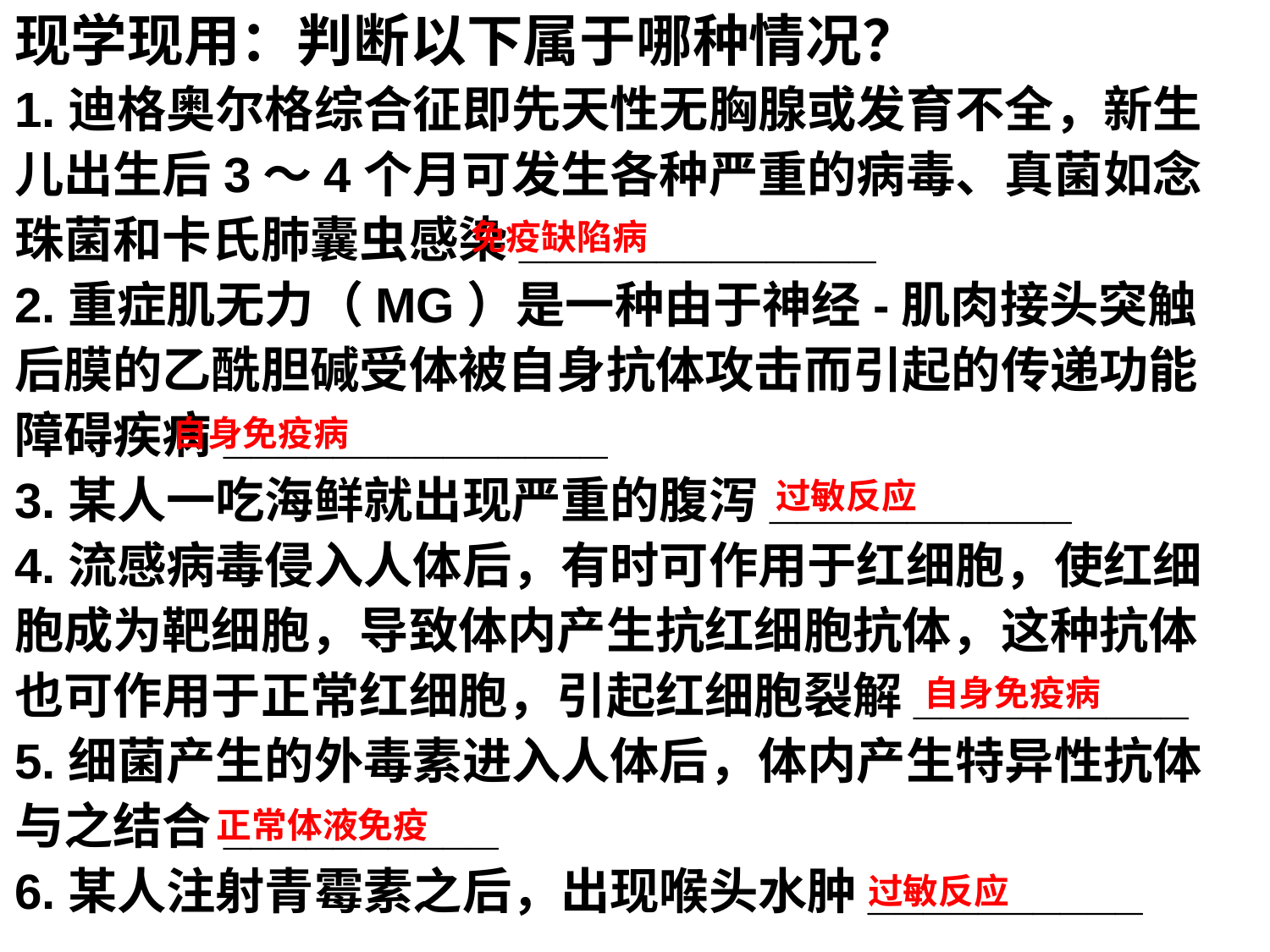

现学现用：判断以下属于哪种情况？
1.迪格奥尔格综合征即先天性无胸腺或发育不全，新生儿出生后3～4个月可发生各种严重的病毒、真菌如念珠菌和卡氏肺囊虫感染_____________
2.重症肌无力（MG）是一种由于神经-肌肉接头突触后膜的乙酰胆碱受体被自身抗体攻击而引起的传递功能障碍疾病______________
3.某人一吃海鲜就出现严重的腹泻___________
4.流感病毒侵入人体后，有时可作用于红细胞，使红细胞成为靶细胞，导致体内产生抗红细胞抗体，这种抗体也可作用于正常红细胞，引起红细胞裂解__________
5.细菌产生的外毒素进入人体后，体内产生特异性抗体与之结合__________
6.某人注射青霉素之后，出现喉头水肿__________
免疫缺陷病
自身免疫病
过敏反应
自身免疫病
正常体液免疫
过敏反应